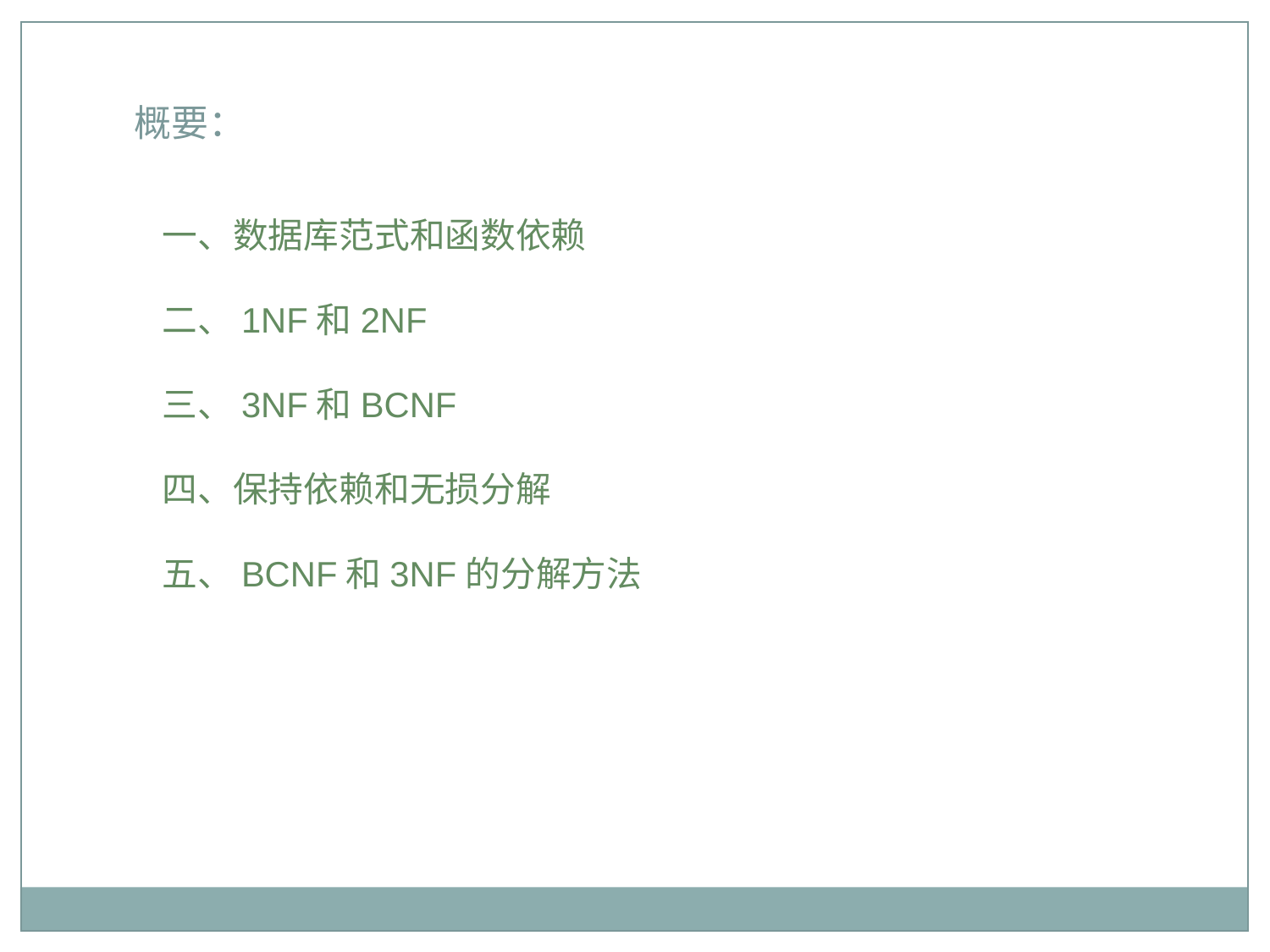

# 概要：
一、数据库范式和函数依赖

二、1NF和2NF

三、3NF和BCNF

四、保持依赖和无损分解

五、BCNF和3NF的分解方法